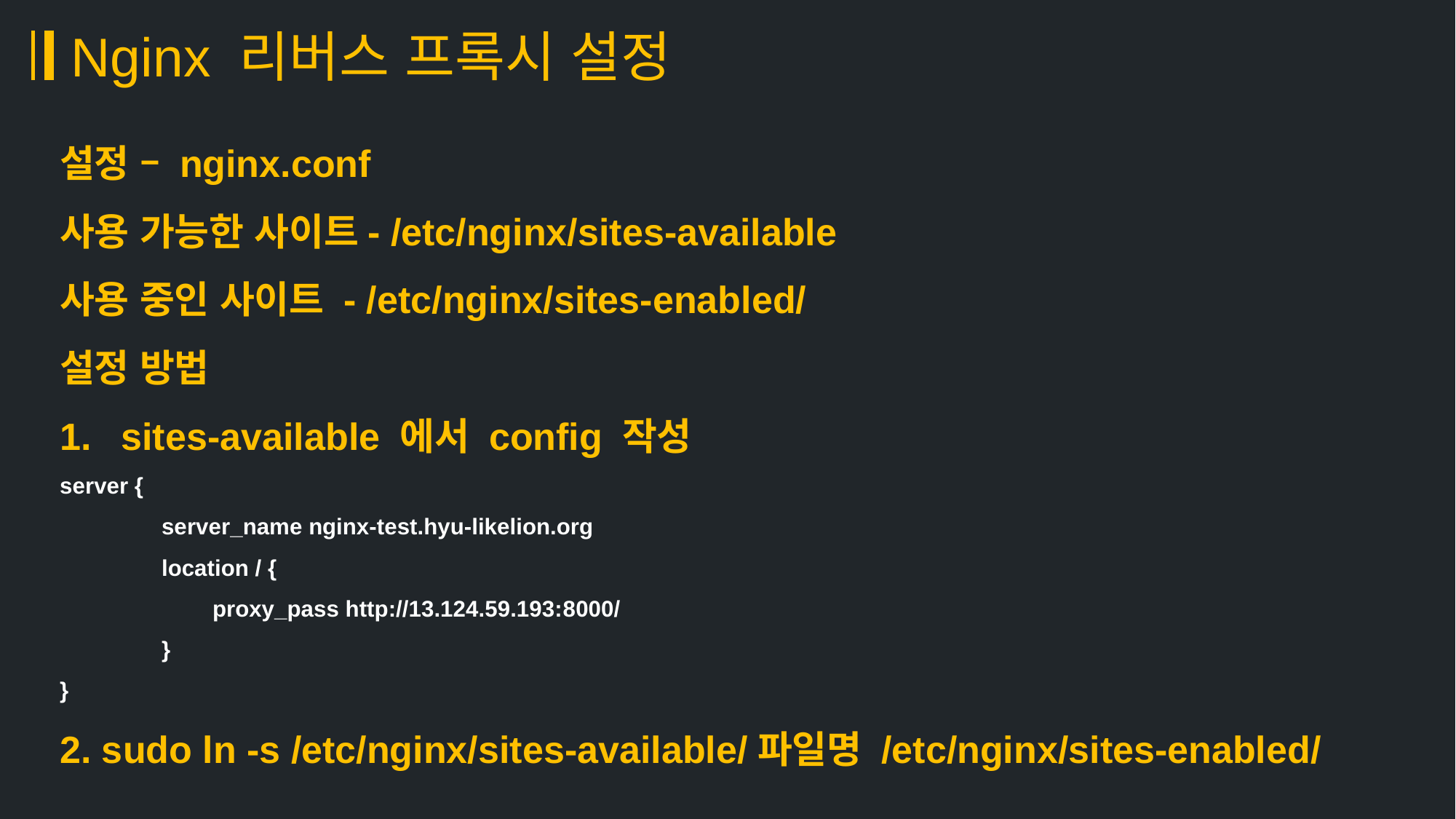

Nginx 리버스 프록시 설정
설정 – nginx.conf
사용 가능한 사이트- /etc/nginx/sites-available
사용 중인 사이트 - /etc/nginx/sites-enabled/
설정 방법
sites-available 에서 config 작성
server {
                server_name nginx-test.hyu-likelion.org
                location / {
                        proxy_pass http://13.124.59.193:8000/
                }
}
2. sudo ln -s /etc/nginx/sites-available/파일명 /etc/nginx/sites-enabled/